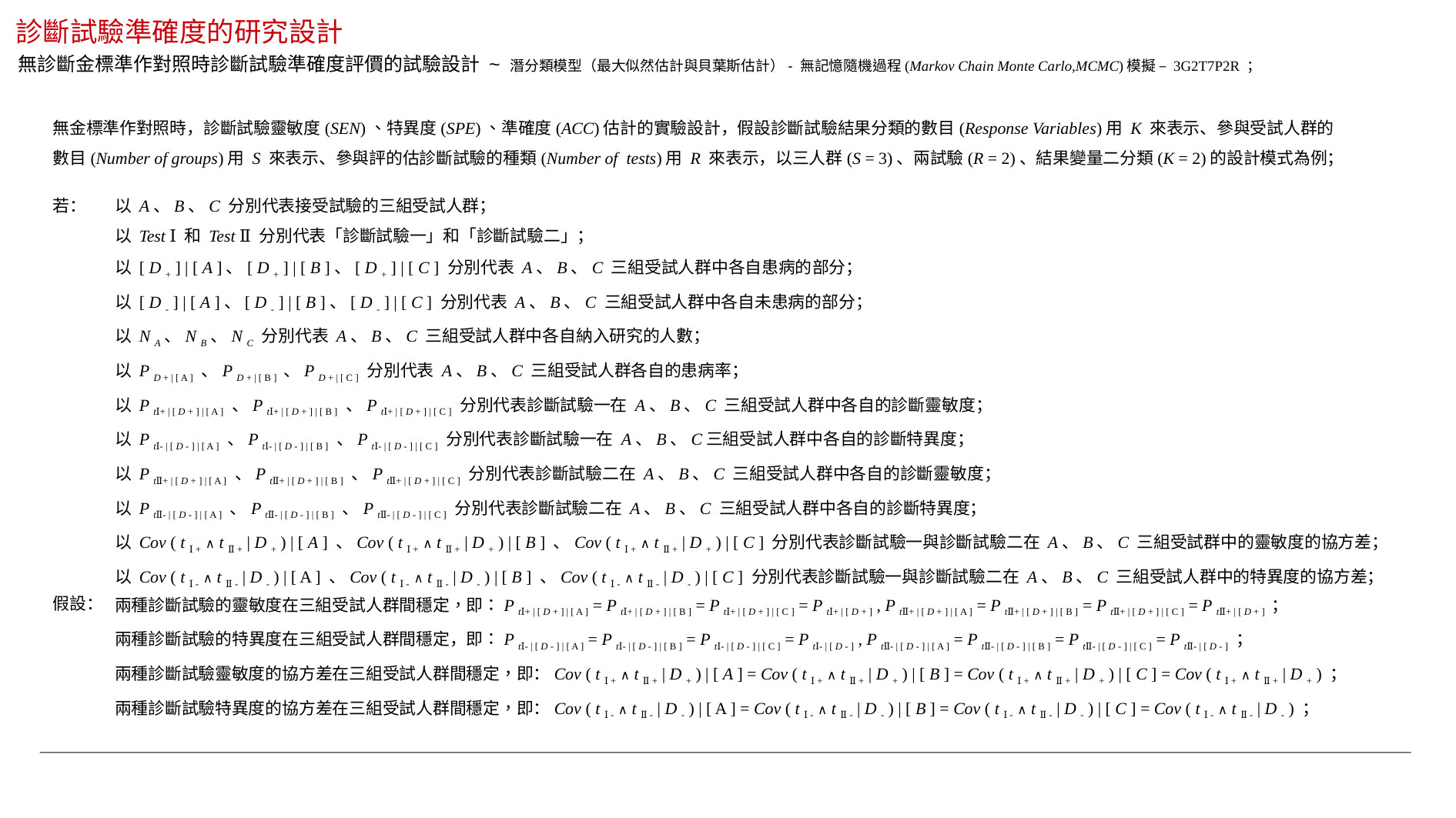

診斷試驗準確度的研究設計
無診斷金標準作對照時診斷試驗準確度評價的試驗設計 ~ 潛分類模型（最大似然估計與貝葉斯估計）- 無記憶隨機過程(Markov Chain Monte Carlo,MCMC)模擬 – 3G2T7P2R ；
無金標準作對照時，診斷試驗靈敏度(SEN)、特異度(SPE)、準確度(ACC)估計的實驗設計，假設診斷試驗結果分類的數目(Response Variables)用 K 來表示、參與受試人群的數目(Number of groups)用 S 來表示、參與評的估診斷試驗的種類(Number of  tests)用 R 來表示，以三人群(S = 3)、兩試驗(R = 2)、結果變量二分類(K = 2)的設計模式為例；
以 A、B、C 分別代表接受試驗的三組受試人群；
以 Test Ⅰ 和 Test Ⅱ 分別代表「診斷試驗一」和「診斷試驗二」；
以 [ D + ] | [ A ]、[ D + ] | [ B ]、[ D + ] | [ C ] 分別代表 A、B、C 三組受試人群中各自患病的部分；
以 [ D - ] | [ A ]、[ D - ] | [ B ]、[ D - ] | [ C ] 分別代表 A、B、C 三組受試人群中各自未患病的部分；
以 N A、N B、N C 分別代表 A、B、C 三組受試人群中各自納入研究的人數；
以 P D + | [ A ] 、P D + | [ B ] 、P D + | [ C ] 分別代表 A、B、C 三組受試人群各自的患病率；
以 P tⅠ+ | [ D + ] | [ A ] 、P tⅠ+ | [ D + ] | [ B ] 、P tⅠ+ | [ D + ] | [ C ] 分別代表診斷試驗一在 A、B、C 三組受試人群中各自的診斷靈敏度；
以 P tⅠ- | [ D - ] | [ A ] 、P tⅠ- | [ D - ] | [ B ] 、P tⅠ- | [ D - ] | [ C ] 分別代表診斷試驗一在 A、B、C三組受試人群中各自的診斷特異度；
以 P tⅡ+ | [ D + ] | [ A ] 、P tⅡ+ | [ D + ] | [ B ] 、P tⅡ+ | [ D + ] | [ C ] 分別代表診斷試驗二在 A、B、C 三組受試人群中各自的診斷靈敏度；
以 P tⅡ- | [ D - ] | [ A ] 、P tⅡ- | [ D - ] | [ B ] 、P tⅡ- | [ D - ] | [ C ] 分別代表診斷試驗二在 A、B、C 三組受試人群中各自的診斷特異度；
以 Cov ( t Ⅰ + ∧ t Ⅱ + | D + ) | [ A ] 、Cov ( t Ⅰ + ∧ t Ⅱ + | D + ) | [ B ] 、Cov ( t Ⅰ + ∧ t Ⅱ + | D + ) | [ C ] 分別代表診斷試驗一與診斷試驗二在 A、B、C 三組受試群中的靈敏度的協方差；
以 Cov ( t Ⅰ - ∧ t Ⅱ - | D - ) | [ A ] 、Cov ( t Ⅰ - ∧ t Ⅱ - | D - ) | [ B ] 、Cov ( t Ⅰ - ∧ t Ⅱ - | D - ) | [ C ] 分別代表診斷試驗一與診斷試驗二在 A、B、C 三組受試人群中的特異度的協方差；
若：
假設：
兩種診斷試驗的靈敏度在三組受試人群間穩定，即：P tⅠ+ | [ D + ] | [ A ] = P tⅠ+ | [ D + ] | [ B ] = P tⅠ+ | [ D + ] | [ C ] = P tⅠ+ | [ D + ] , P tⅡ+ | [ D + ] | [ A ] = P tⅡ+ | [ D + ] | [ B ] = P tⅡ+ | [ D + ] | [ C ] = P tⅡ+ | [ D + ] ；
兩種診斷試驗的特異度在三組受試人群間穩定，即：P tⅠ- | [ D - ] | [ A ] = P tⅠ- | [ D - ] | [ B ] = P tⅠ- | [ D - ] | [ C ] = P tⅠ- | [ D - ] , P tⅡ- | [ D - ] | [ A ] = P tⅡ- | [ D - ] | [ B ] = P tⅡ- | [ D - ] | [ C ] = P tⅡ- | [ D - ] ；
兩種診斷試驗靈敏度的協方差在三組受試人群間穩定，即：Cov ( t Ⅰ + ∧ t Ⅱ + | D + ) | [ A ] = Cov ( t Ⅰ + ∧ t Ⅱ + | D + ) | [ B ] = Cov ( t Ⅰ + ∧ t Ⅱ + | D + ) | [ C ] = Cov ( t Ⅰ + ∧ t Ⅱ + | D + ) ；
兩種診斷試驗特異度的協方差在三組受試人群間穩定，即：Cov ( t Ⅰ - ∧ t Ⅱ - | D - ) | [ A ] = Cov ( t Ⅰ - ∧ t Ⅱ - | D - ) | [ B ] = Cov ( t Ⅰ - ∧ t Ⅱ - | D - ) | [ C ] = Cov ( t Ⅰ - ∧ t Ⅱ - | D - ) ；